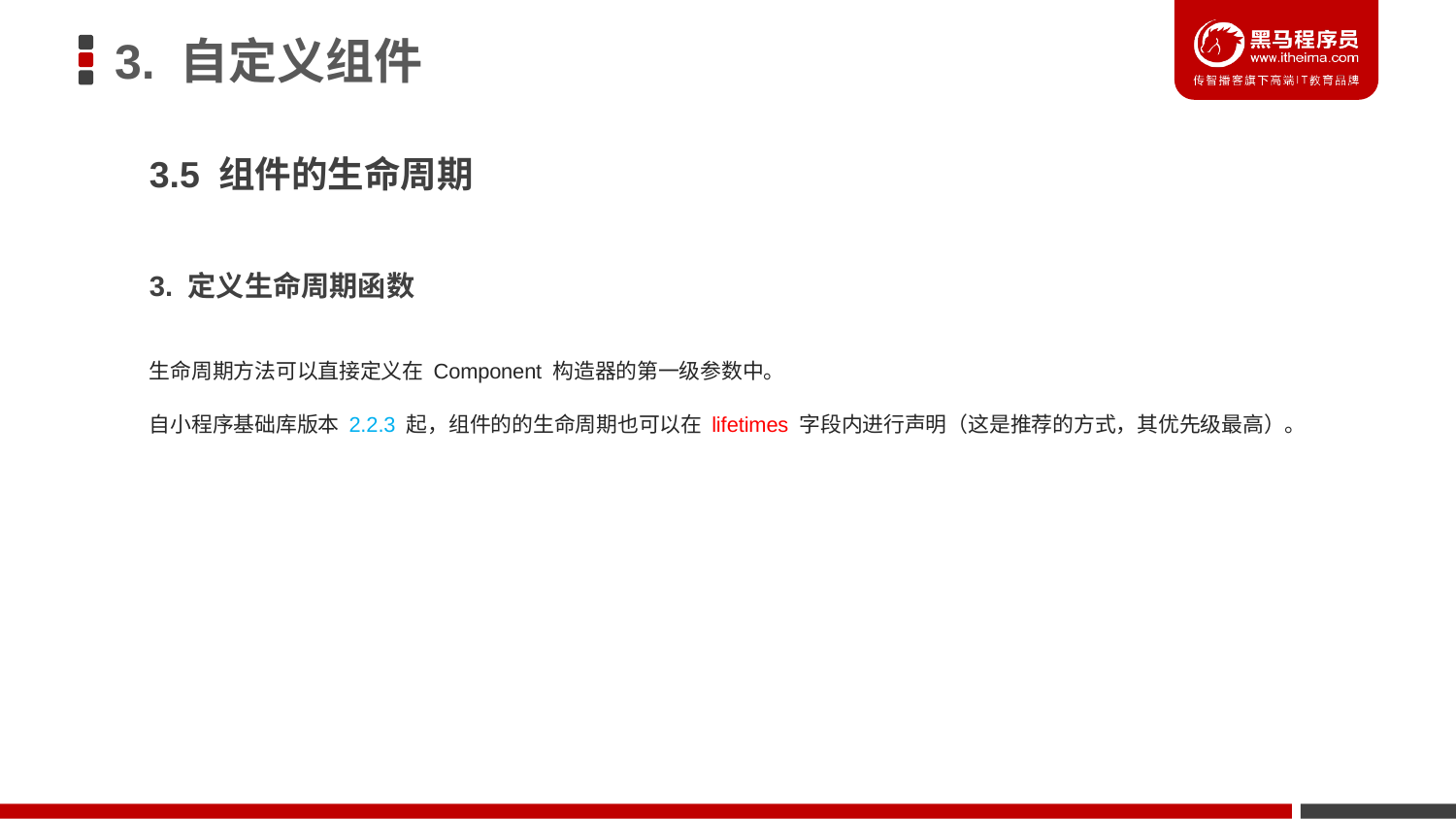

# 3. 自定义组件
3.5 组件的生命周期
3. 定义生命周期函数
生命周期方法可以直接定义在 Component 构造器的第一级参数中。
自小程序基础库版本 2.2.3 起，组件的的生命周期也可以在 lifetimes 字段内进行声明（这是推荐的方式，其优先级最高）。